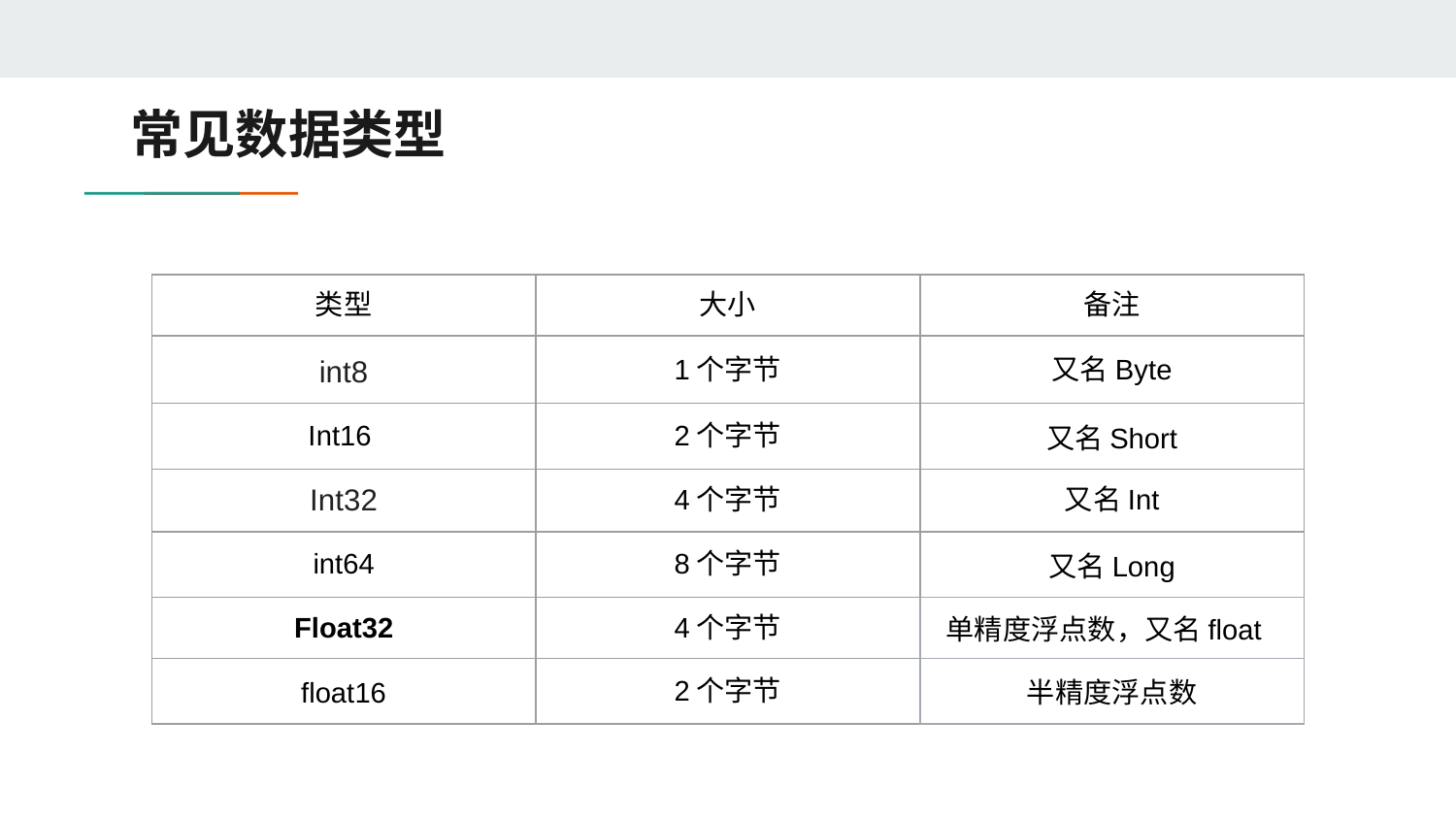

# 常见数据类型
| 类型 | 大小 | 备注 |
| --- | --- | --- |
| int8 | 1个字节 | 又名Byte |
| Int16 | 2个字节 | 又名Short |
| Int32 | 4个字节 | 又名Int |
| int64 | 8个字节 | 又名Long |
| Float32 | 4个字节 | 单精度浮点数，又名float |
| float16 | 2个字节 | 半精度浮点数 |